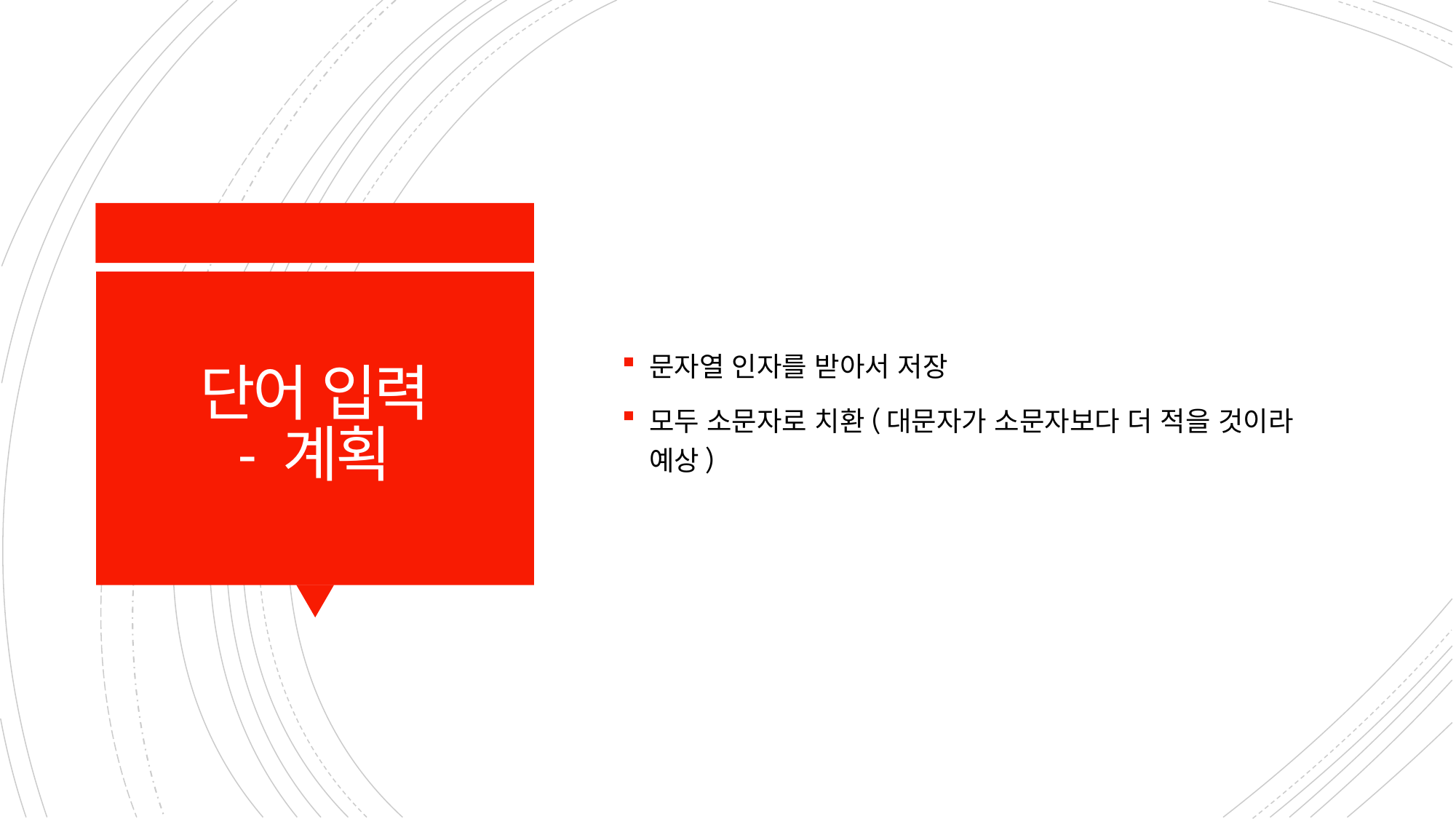

문자열 인자를 받아서 저장
모두 소문자로 치환(대문자가 소문자보다 더 적을 것이라 예상)
# 단어 입력 - 계획